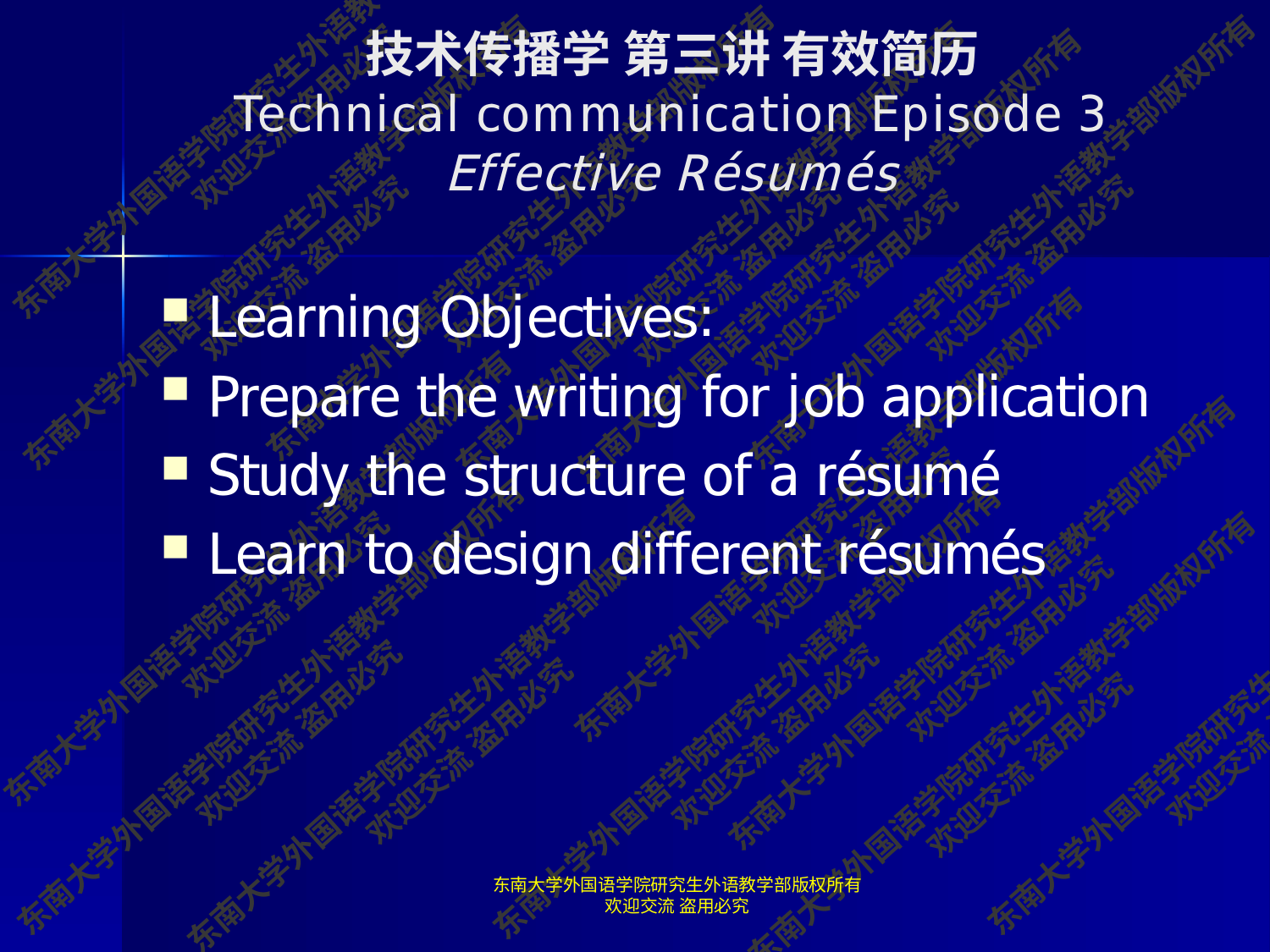

# 技术传播学 第三讲 有效简历 Technical communication Episode 3 Effective Résumés
Learning Objectives:
Prepare the writing for job application
Study the structure of a résumé
Learn to design different résumés

东南大学外国语学院研究生外语教学部版权所有 欢迎交流 盗用必究